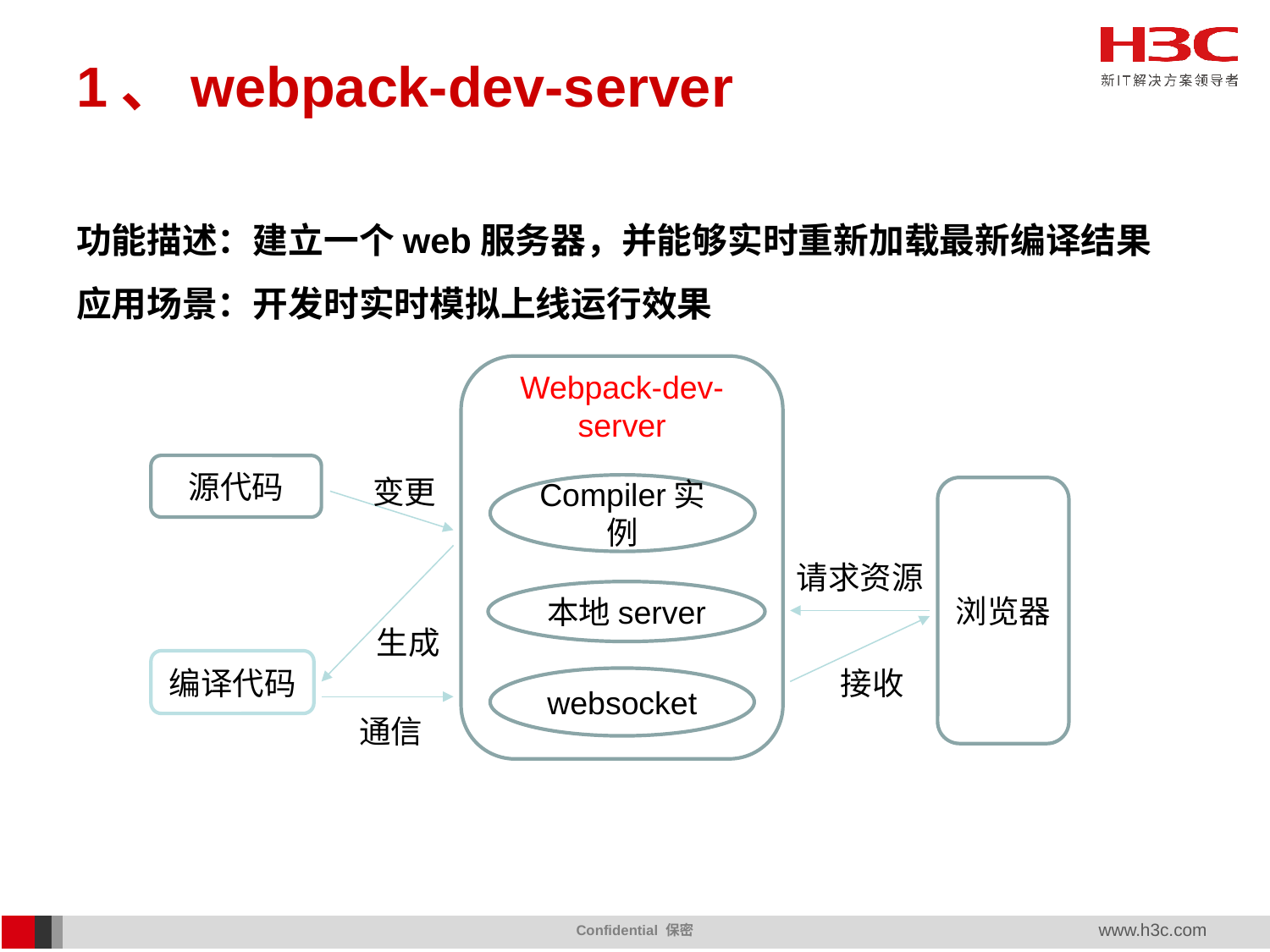

# 1、webpack-dev-server
功能描述：建立一个web服务器，并能够实时重新加载最新编译结果
应用场景：开发时实时模拟上线运行效果
Webpack-dev-server

源代码
变更
Compiler实例
浏览器
请求资源
本地server
生成
编译代码
接收
websocket
通信